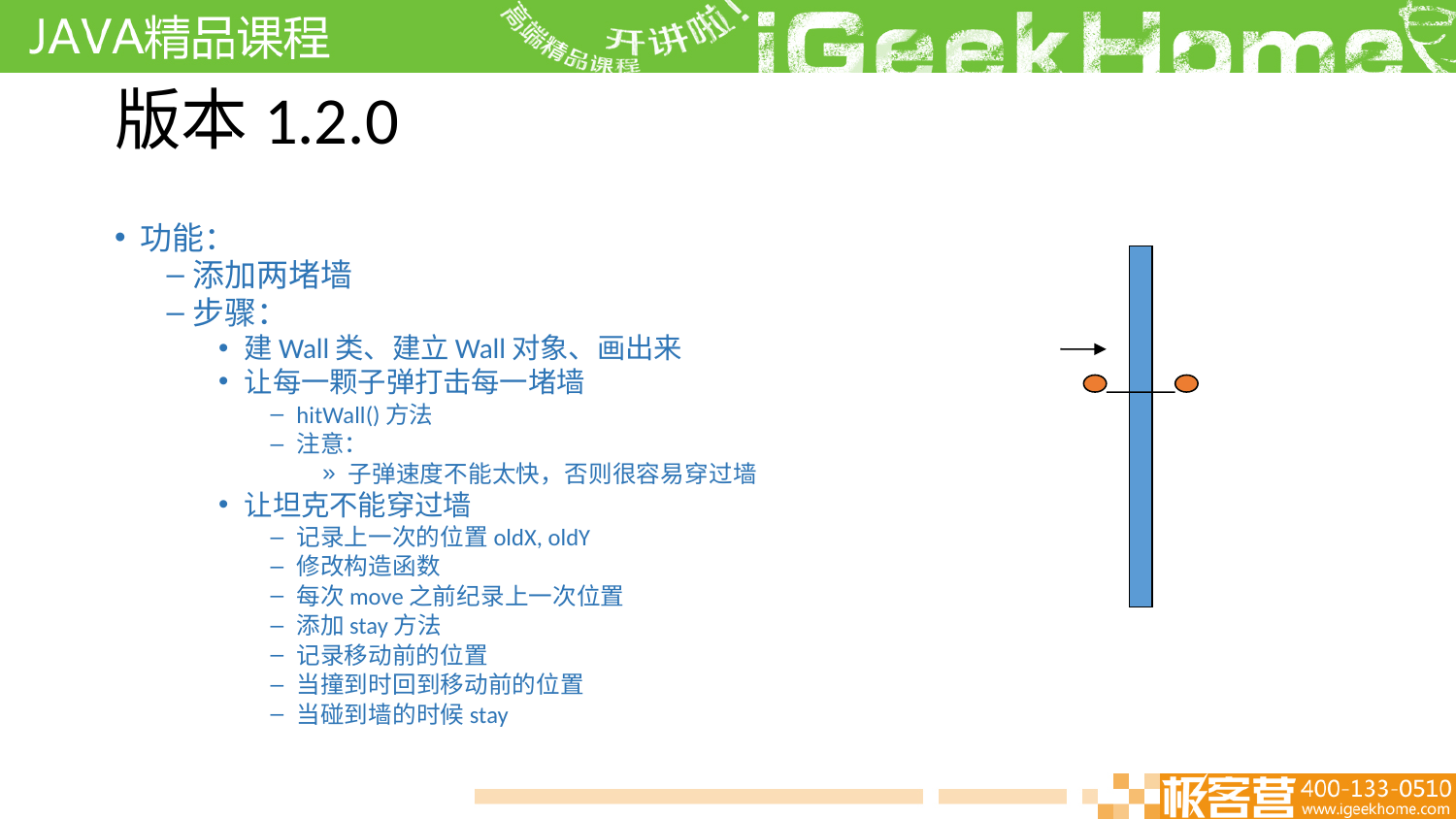

# 版本1.2.0
功能：
添加两堵墙
步骤：
建Wall类、建立Wall对象、画出来
让每一颗子弹打击每一堵墙
hitWall()方法
注意：
子弹速度不能太快，否则很容易穿过墙
让坦克不能穿过墙
记录上一次的位置oldX, oldY
修改构造函数
每次move之前纪录上一次位置
添加stay方法
记录移动前的位置
当撞到时回到移动前的位置
当碰到墙的时候stay